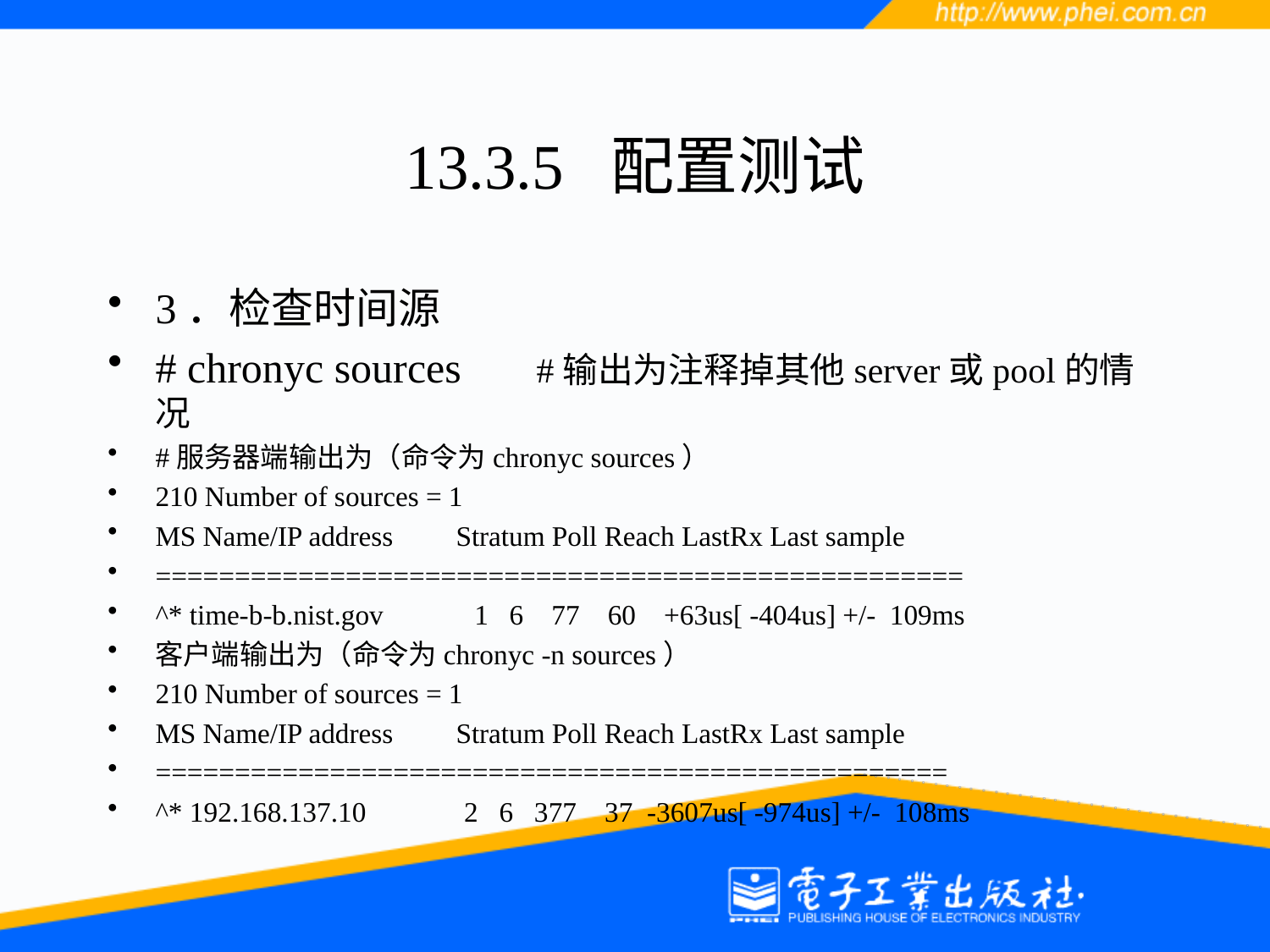

# 13.3.5  配置测试
3．检查时间源
# chronyc sources	#输出为注释掉其他server或pool的情况
#服务器端输出为（命令为chronyc sources）
210 Number of sources = 1
MS Name/IP address         Stratum Poll Reach LastRx Last sample
===================================================
^* time-b-b.nist.gov             1   6    77    60    +63us[ -404us] +/-  109ms
客户端输出为（命令为chronyc -n sources）
210 Number of sources = 1
MS Name/IP address         Stratum Poll Reach LastRx Last sample
==================================================
^* 192.168.137.10              2   6   377    37  -3607us[ -974us] +/-  108ms